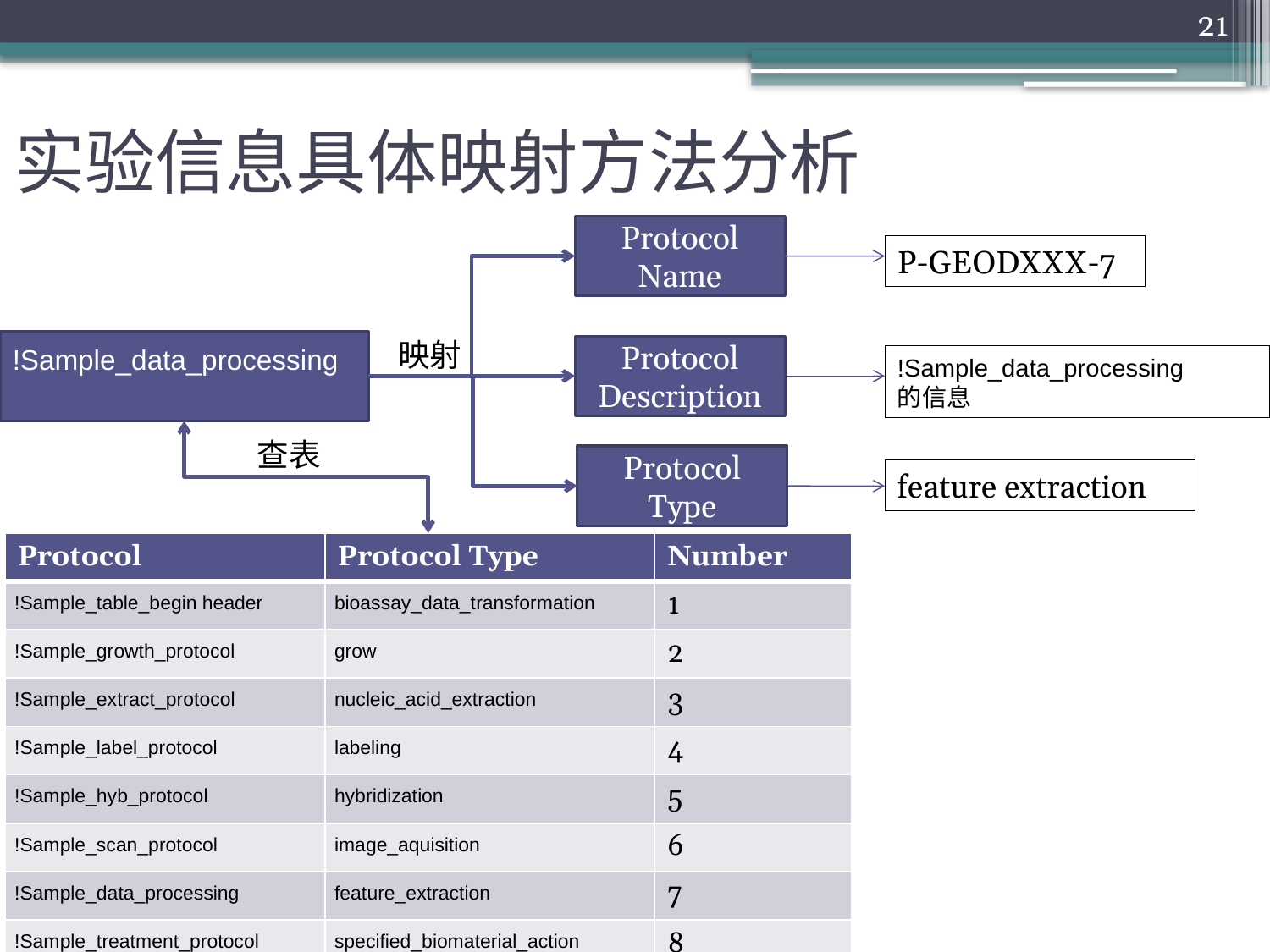

21
# 实验信息具体映射方法分析
Protocol Name
P-GEODXXX-7
映射
!Sample_data_processing

Protocol Description
!Sample_data_processing
的信息
查表
Protocol Type
feature extraction
| Protocol | Protocol Type | Number |
| --- | --- | --- |
| !Sample\_table\_begin header | bioassay\_data\_transformation | 1 |
| !Sample\_growth\_protocol | grow | 2 |
| !Sample\_extract\_protocol | nucleic\_acid\_extraction | 3 |
| !Sample\_label\_protocol | labeling | 4 |
| !Sample\_hyb\_protocol | hybridization | 5 |
| !Sample\_scan\_protocol | image\_aquisition | 6 |
| !Sample\_data\_processing | feature\_extraction | 7 |
| !Sample\_treatment\_protocol | specified\_biomaterial\_action | 8 |